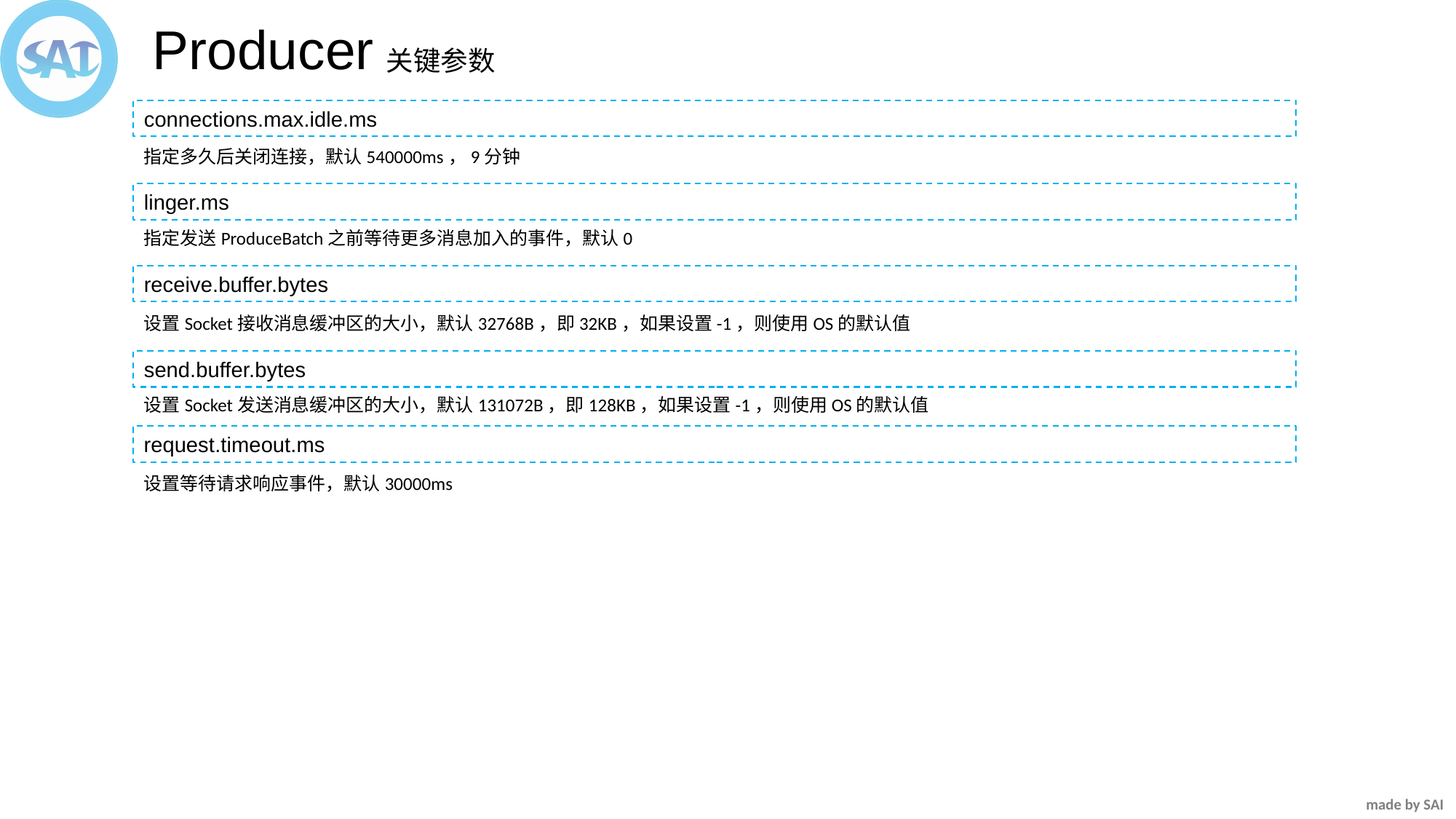

Producer
关键参数
connections.max.idle.ms
指定多久后关闭连接，默认540000ms，9分钟
linger.ms
指定发送ProduceBatch之前等待更多消息加入的事件，默认0
receive.buffer.bytes
设置Socket接收消息缓冲区的大小，默认32768B，即32KB，如果设置-1，则使用OS的默认值
send.buffer.bytes
设置Socket发送消息缓冲区的大小，默认131072B，即128KB，如果设置-1，则使用OS的默认值
request.timeout.ms
设置等待请求响应事件，默认30000ms